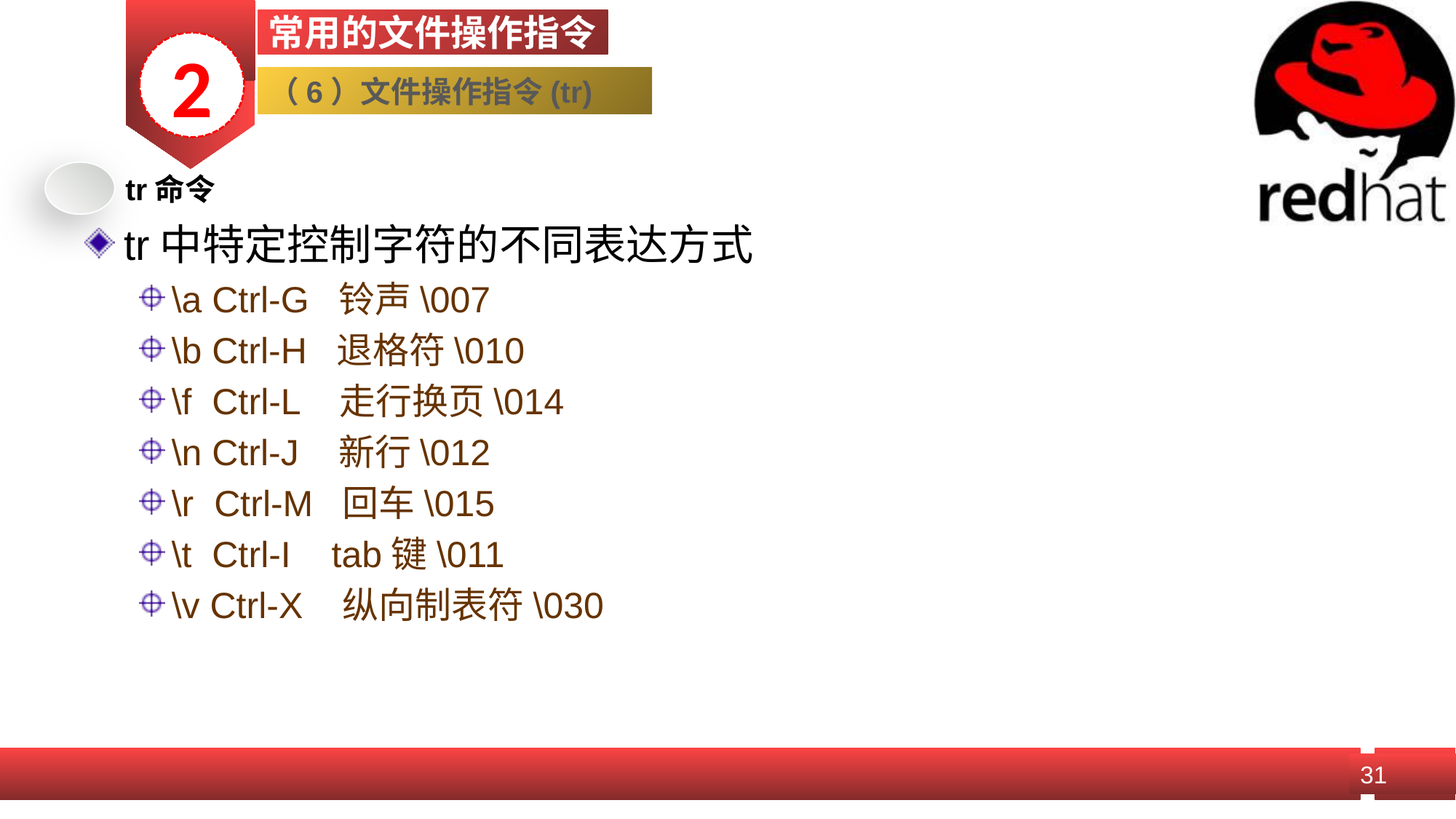

常用的文件操作指令
2
（6）文件操作指令(tr)

tr命令
tr中特定控制字符的不同表达方式
\a Ctrl-G  铃声\007
\b Ctrl-H  退格符\010
\f  Ctrl-L   走行换页\014
\n Ctrl-J   新行\012
\r  Ctrl-M  回车\015
\t  Ctrl-I    tab键\011
\v Ctrl-X   纵向制表符\030